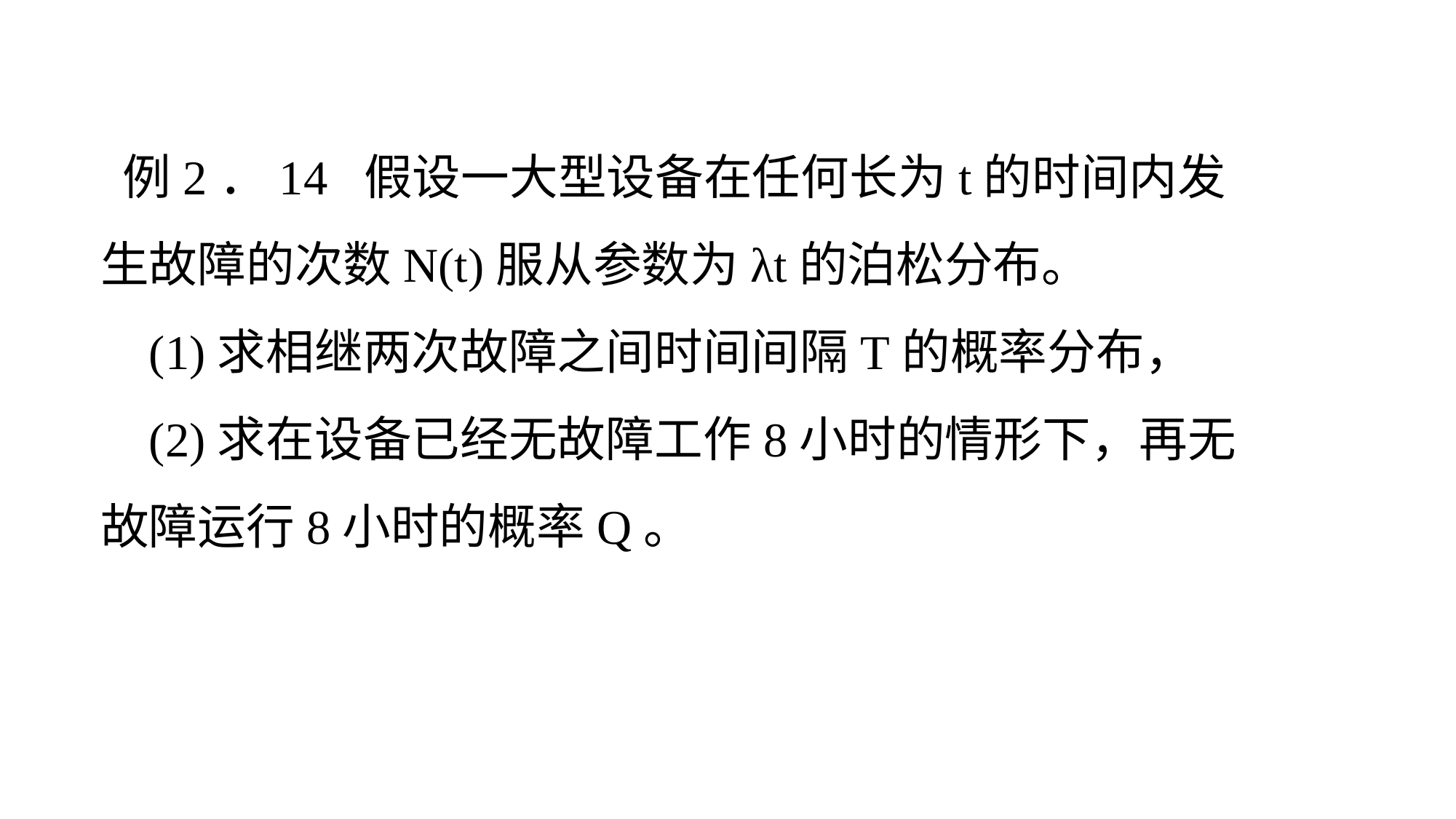

例2．14  假设一大型设备在任何长为t的时间内发生故障的次数N(t)服从参数为λt的泊松分布。
    (1)求相继两次故障之间时间间隔T的概率分布，
    (2)求在设备已经无故障工作8小时的情形下，再无故障运行8小时的概率Q。